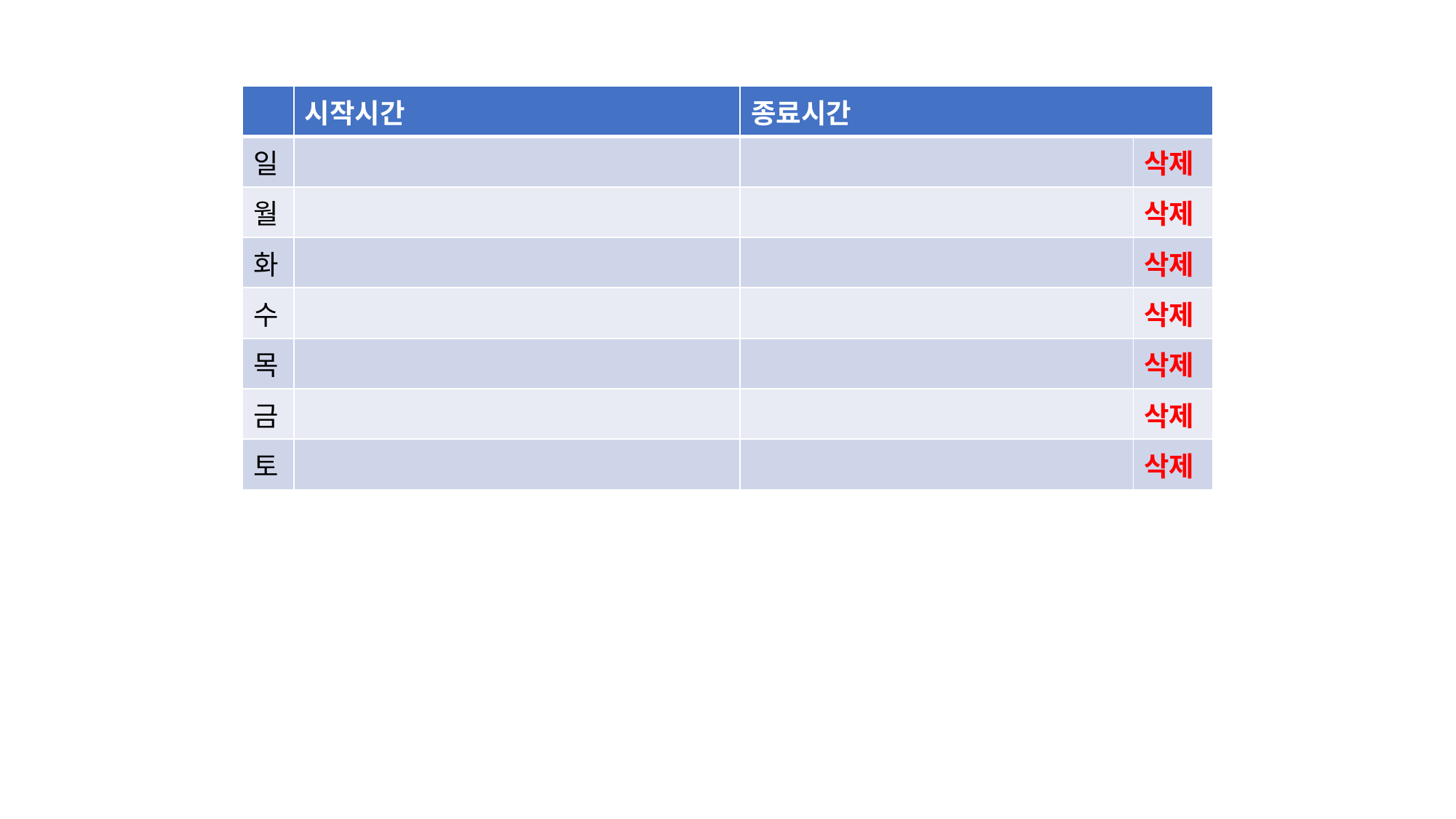

|  | 시작시간 | 종료시간 |  |
| --- | --- | --- | --- |
| 일 |  |  | 삭제 |
| 월 |  |  | 삭제 |
| 화 |  |  | 삭제 |
| 수 |  |  | 삭제 |
| 목 |  |  | 삭제 |
| 금 |  |  | 삭제 |
| 토 |  |  | 삭제 |